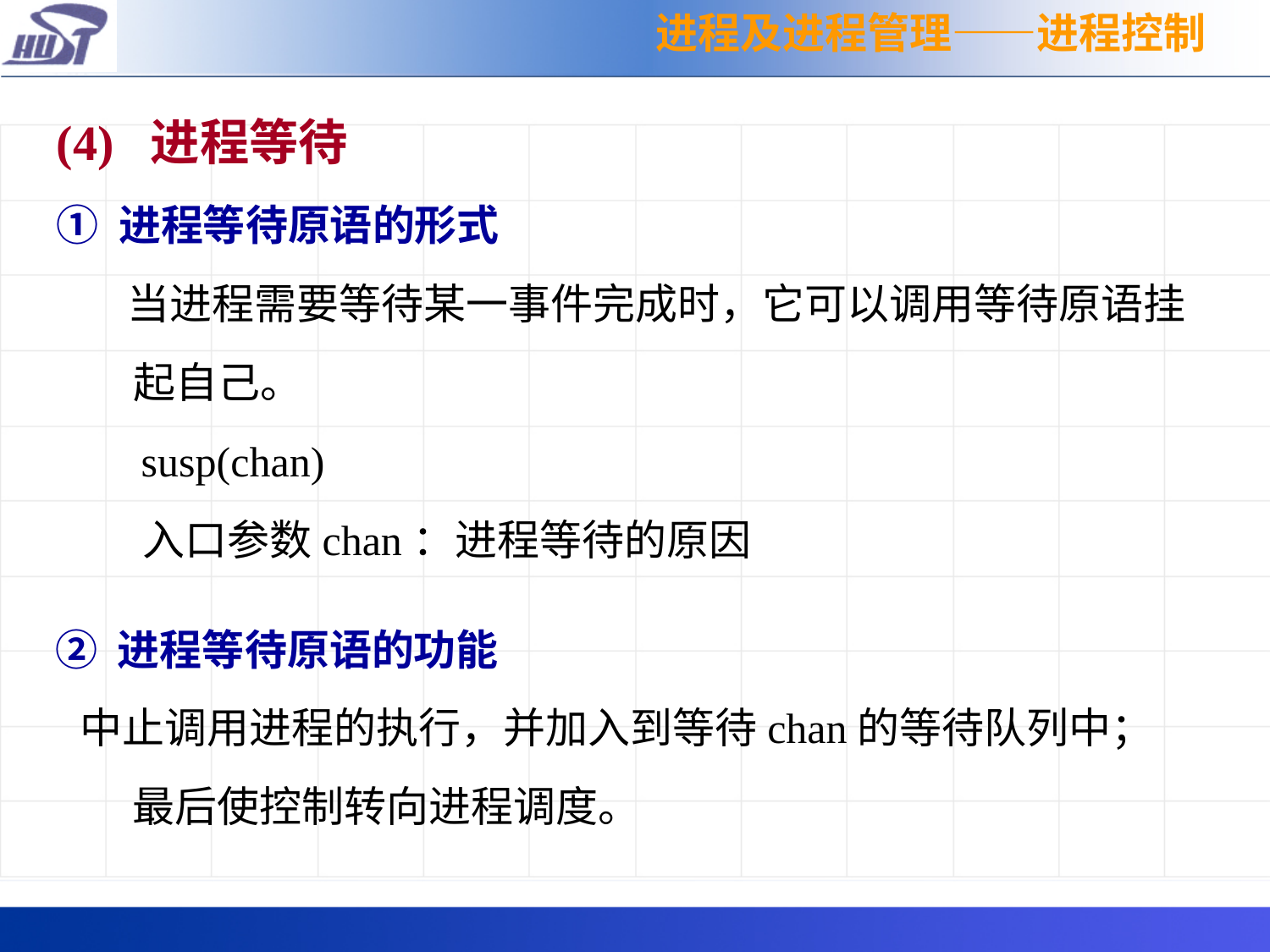

进程及进程管理——进程控制
(4)  进程等待
① 进程等待原语的形式
        当进程需要等待某一事件完成时，它可以调用等待原语挂
       起自己。
        susp(chan)
        入口参数chan：进程等待的原因
② 进程等待原语的功能
  中止调用进程的执行，并加入到等待chan的等待队列中；
       最后使控制转向进程调度。